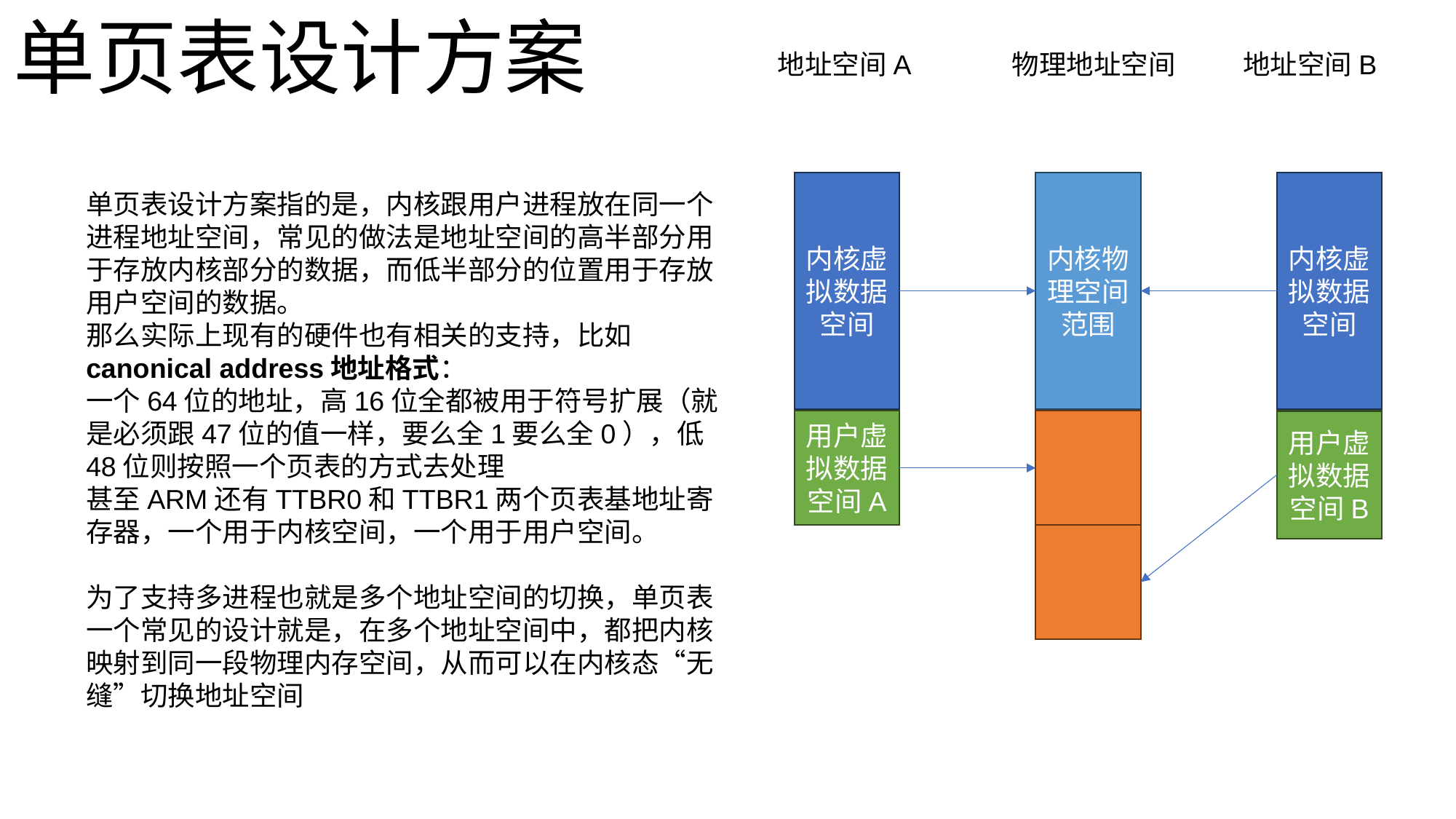

单页表设计方案
地址空间A
物理地址空间
地址空间B
内核虚拟数据空间
内核物理空间范围
内核虚拟数据空间
单页表设计方案指的是，内核跟用户进程放在同一个进程地址空间，常见的做法是地址空间的高半部分用于存放内核部分的数据，而低半部分的位置用于存放用户空间的数据。
那么实际上现有的硬件也有相关的支持，比如canonical address地址格式：
一个64位的地址，高16位全都被用于符号扩展（就是必须跟47位的值一样，要么全1要么全0），低48位则按照一个页表的方式去处理
甚至ARM还有TTBR0和TTBR1两个页表基地址寄存器，一个用于内核空间，一个用于用户空间。

为了支持多进程也就是多个地址空间的切换，单页表一个常见的设计就是，在多个地址空间中，都把内核映射到同一段物理内存空间，从而可以在内核态“无缝”切换地址空间
用户虚拟数据空间A
用户虚拟数据空间B